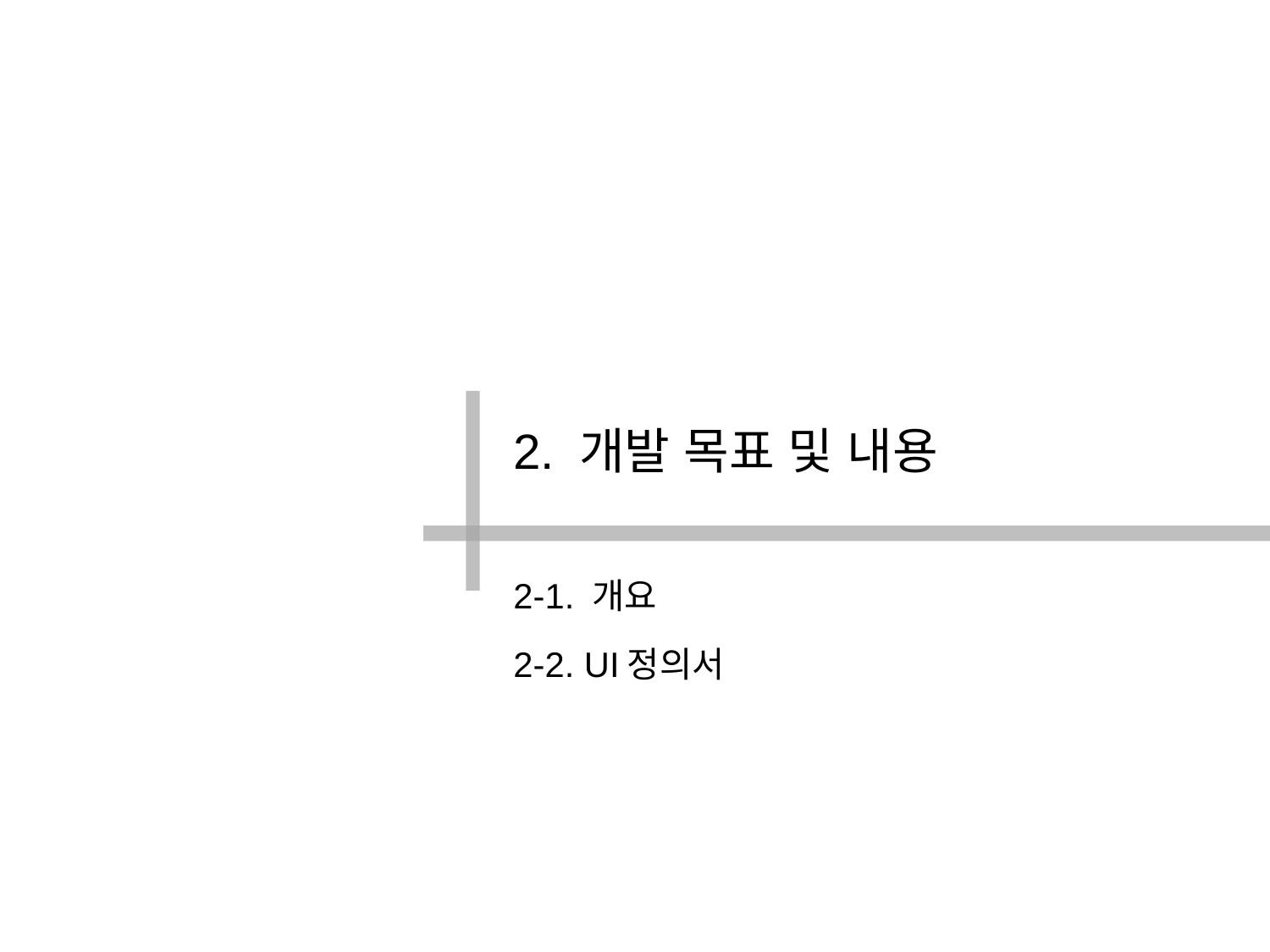

# 2. 개발 목표 및 내용
2-1. 개요
2-2. UI정의서